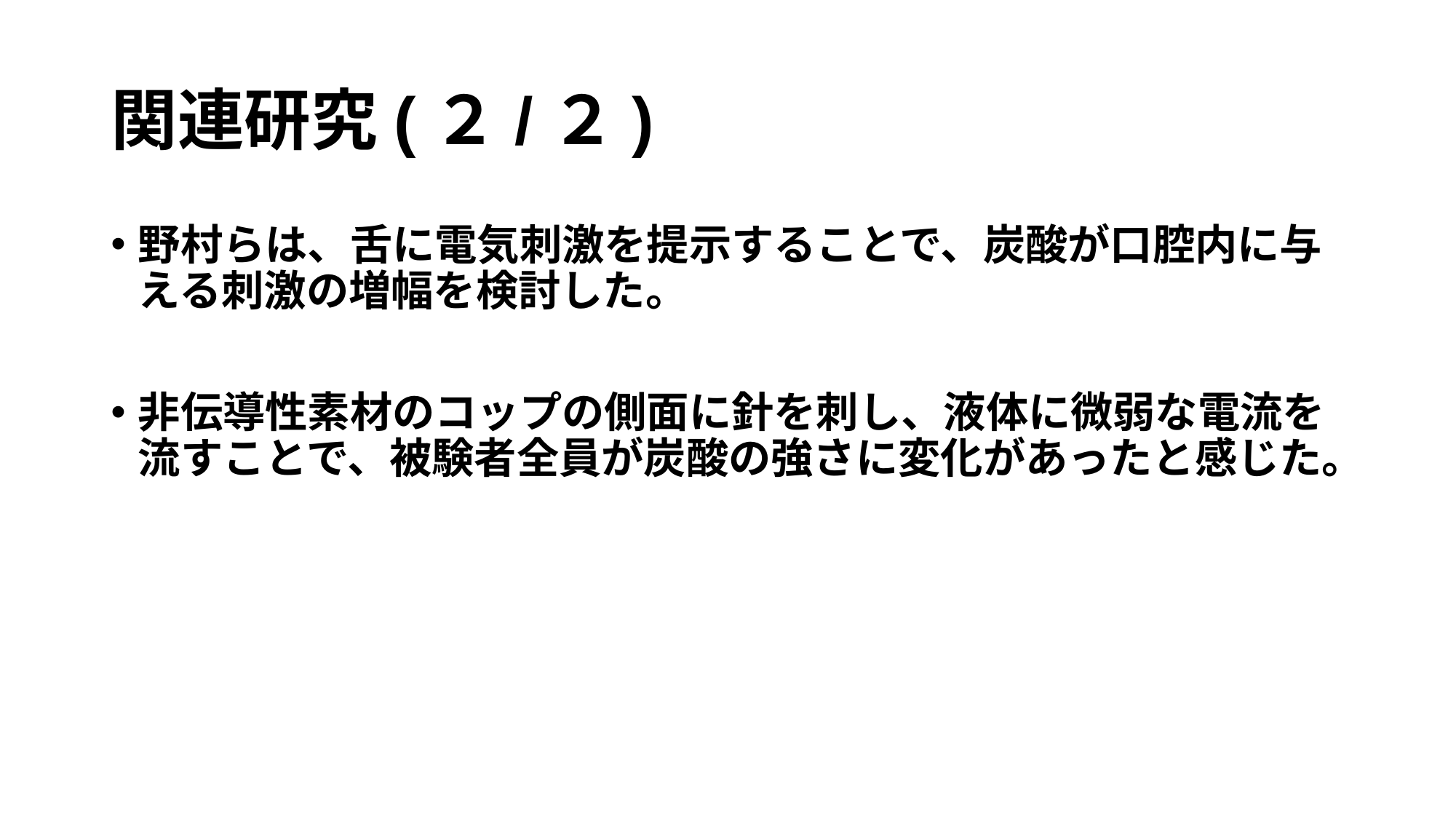

# 関連研究(２/２)
野村らは、舌に電気刺激を提示することで、炭酸が口腔内に与える刺激の増幅を検討した。

非伝導性素材のコップの側面に針を刺し、液体に微弱な電流を流すことで、被験者全員が炭酸の強さに変化があったと感じた。